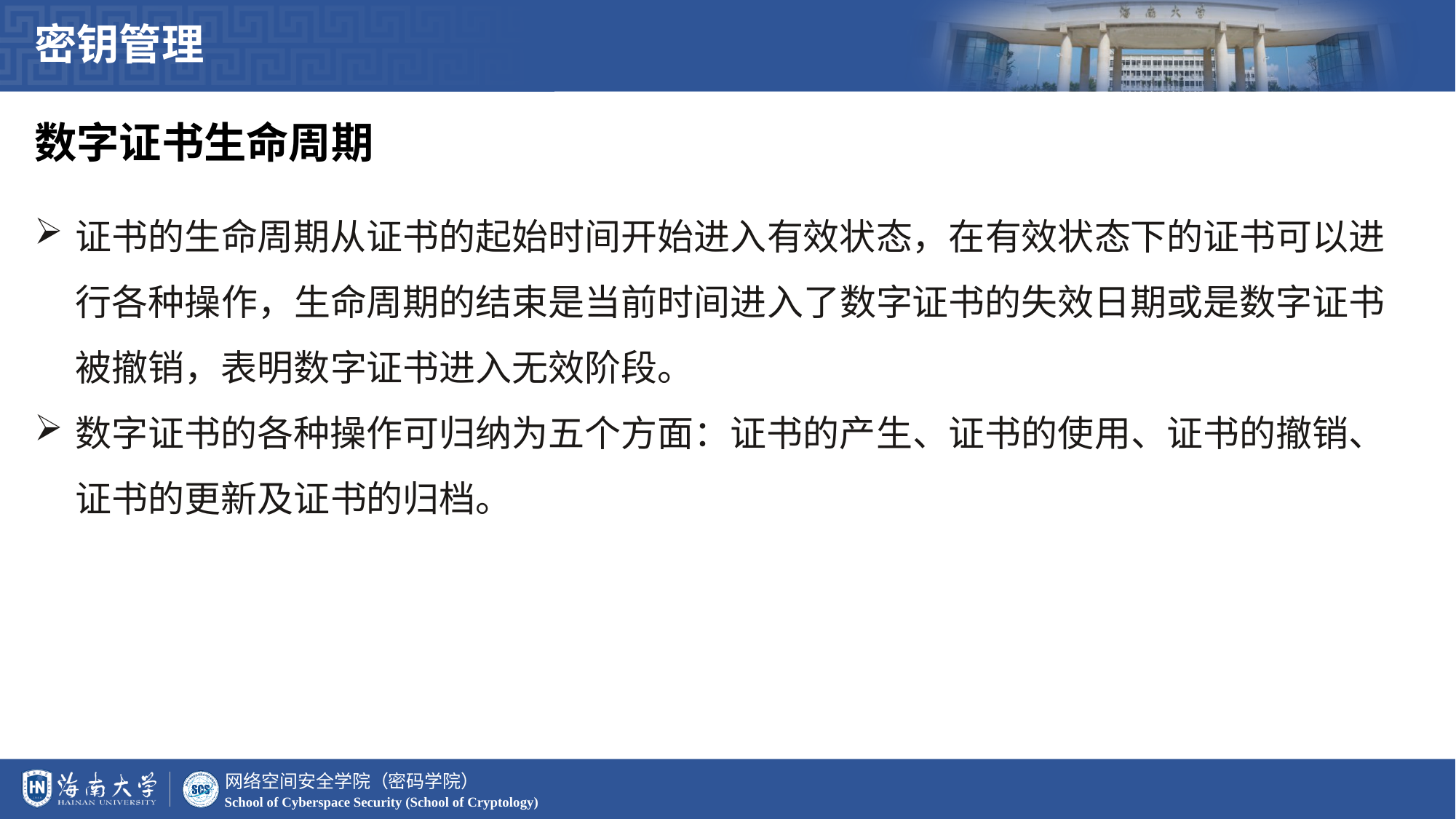

密钥管理
数字证书生命周期
证书的生命周期从证书的起始时间开始进入有效状态，在有效状态下的证书可以进行各种操作，生命周期的结束是当前时间进入了数字证书的失效日期或是数字证书被撤销，表明数字证书进入无效阶段。
数字证书的各种操作可归纳为五个方面：证书的产生、证书的使用、证书的撤销、证书的更新及证书的归档。
69